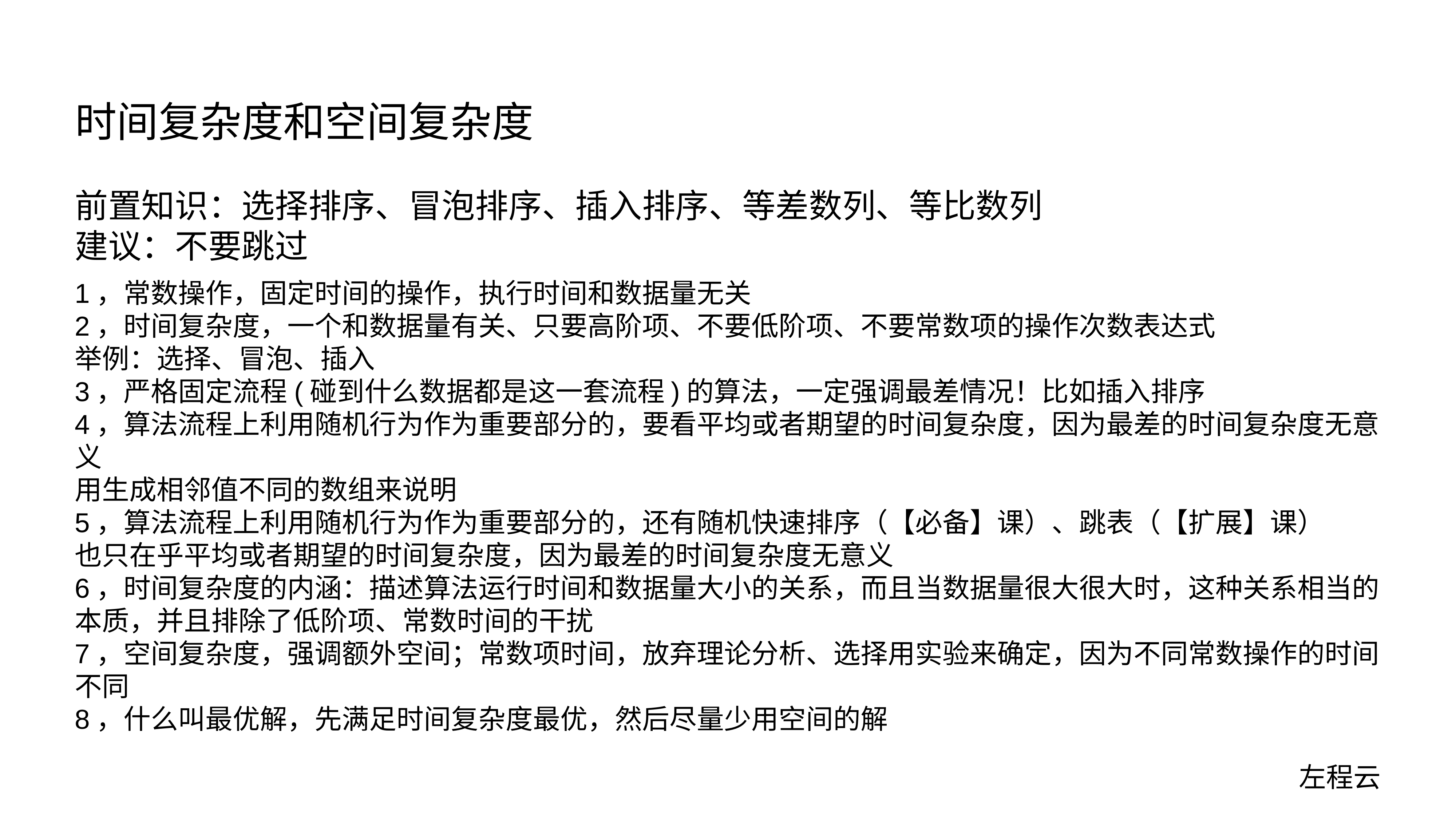

# 时间复杂度和空间复杂度
前置知识：选择排序、冒泡排序、插入排序、等差数列、等比数列
建议：不要跳过
1，常数操作，固定时间的操作，执行时间和数据量无关
2，时间复杂度，一个和数据量有关、只要高阶项、不要低阶项、不要常数项的操作次数表达式
举例：选择、冒泡、插入
3，严格固定流程(碰到什么数据都是这一套流程)的算法，一定强调最差情况！比如插入排序
4，算法流程上利用随机行为作为重要部分的，要看平均或者期望的时间复杂度，因为最差的时间复杂度无意义
用生成相邻值不同的数组来说明
5，算法流程上利用随机行为作为重要部分的，还有随机快速排序（【必备】课）、跳表（【扩展】课）
也只在乎平均或者期望的时间复杂度，因为最差的时间复杂度无意义
6，时间复杂度的内涵：描述算法运行时间和数据量大小的关系，而且当数据量很大很大时，这种关系相当的本质，并且排除了低阶项、常数时间的干扰
7，空间复杂度，强调额外空间；常数项时间，放弃理论分析、选择用实验来确定，因为不同常数操作的时间不同
8，什么叫最优解，先满足时间复杂度最优，然后尽量少用空间的解
左程云